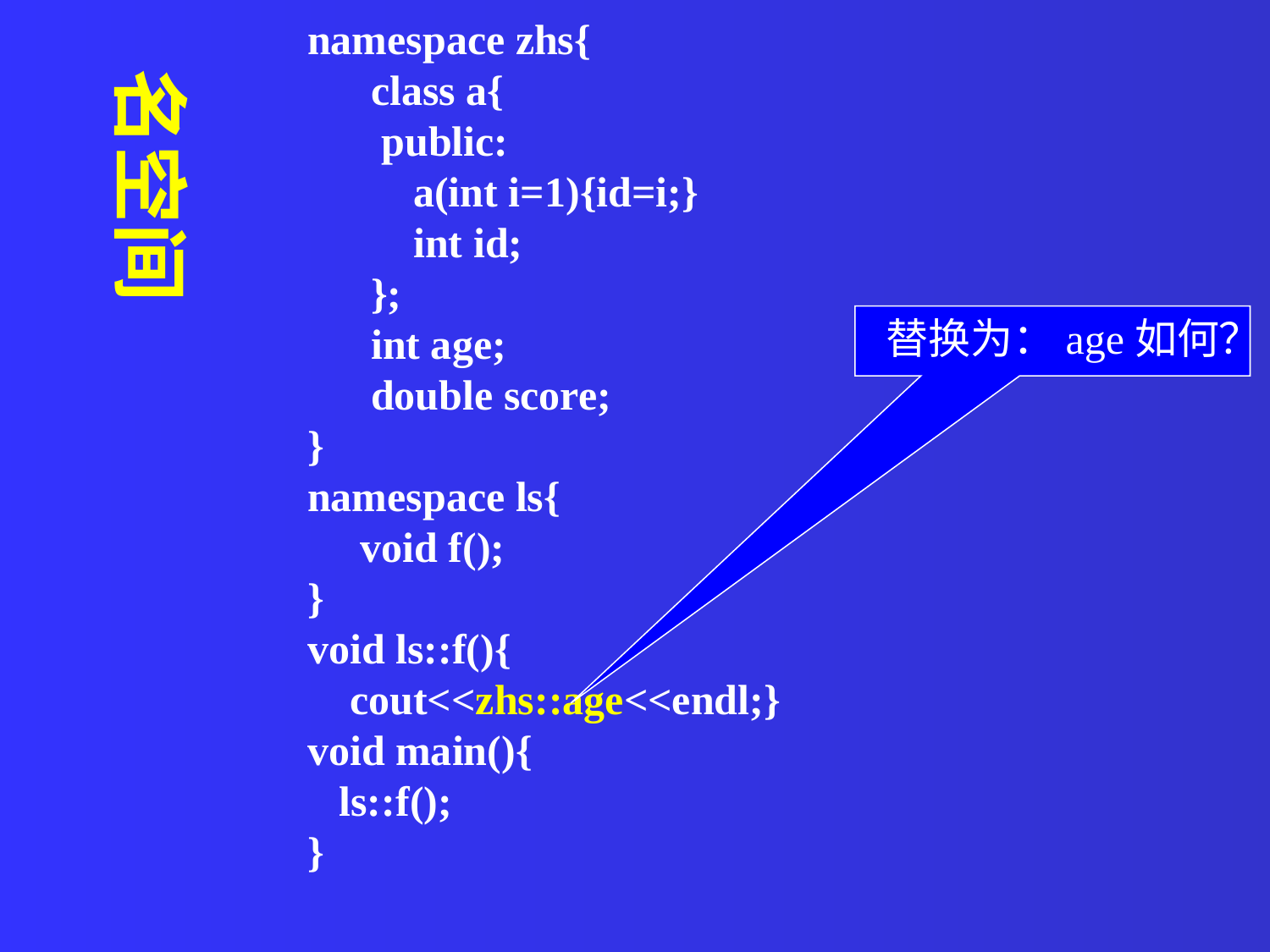

namespace zhs{
class a{
 public:
    a(int i=1){id=i;}
    int id;
};
int age;
double score;
}
namespace ls{
     void f();
}
void ls::f(){
    cout<<zhs::age<<endl;}
void main(){
   ls::f();
}
名空间
替换为：age如何？